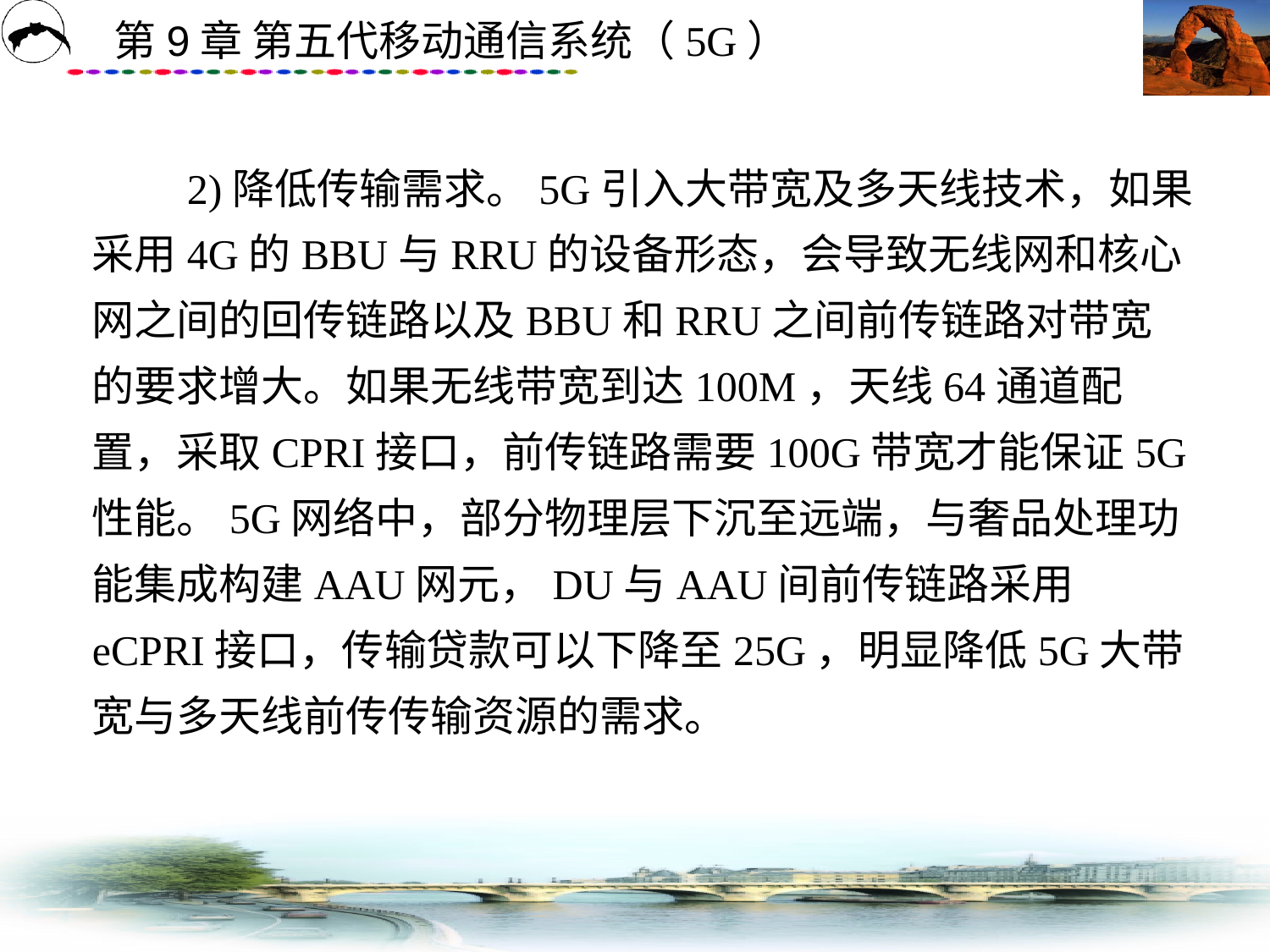

# 2)降低传输需求。5G引入大带宽及多天线技术，如果采用4G的BBU与RRU的设备形态，会导致无线网和核心网之间的回传链路以及BBU和RRU之间前传链路对带宽的要求增大。如果无线带宽到达100M，天线64通道配置，采取CPRI接口，前传链路需要100G带宽才能保证5G性能。5G网络中，部分物理层下沉至远端，与奢品处理功能集成构建AAU网元，DU与AAU间前传链路采用eCPRI接口，传输贷款可以下降至25G，明显降低5G大带宽与多天线前传传输资源的需求。